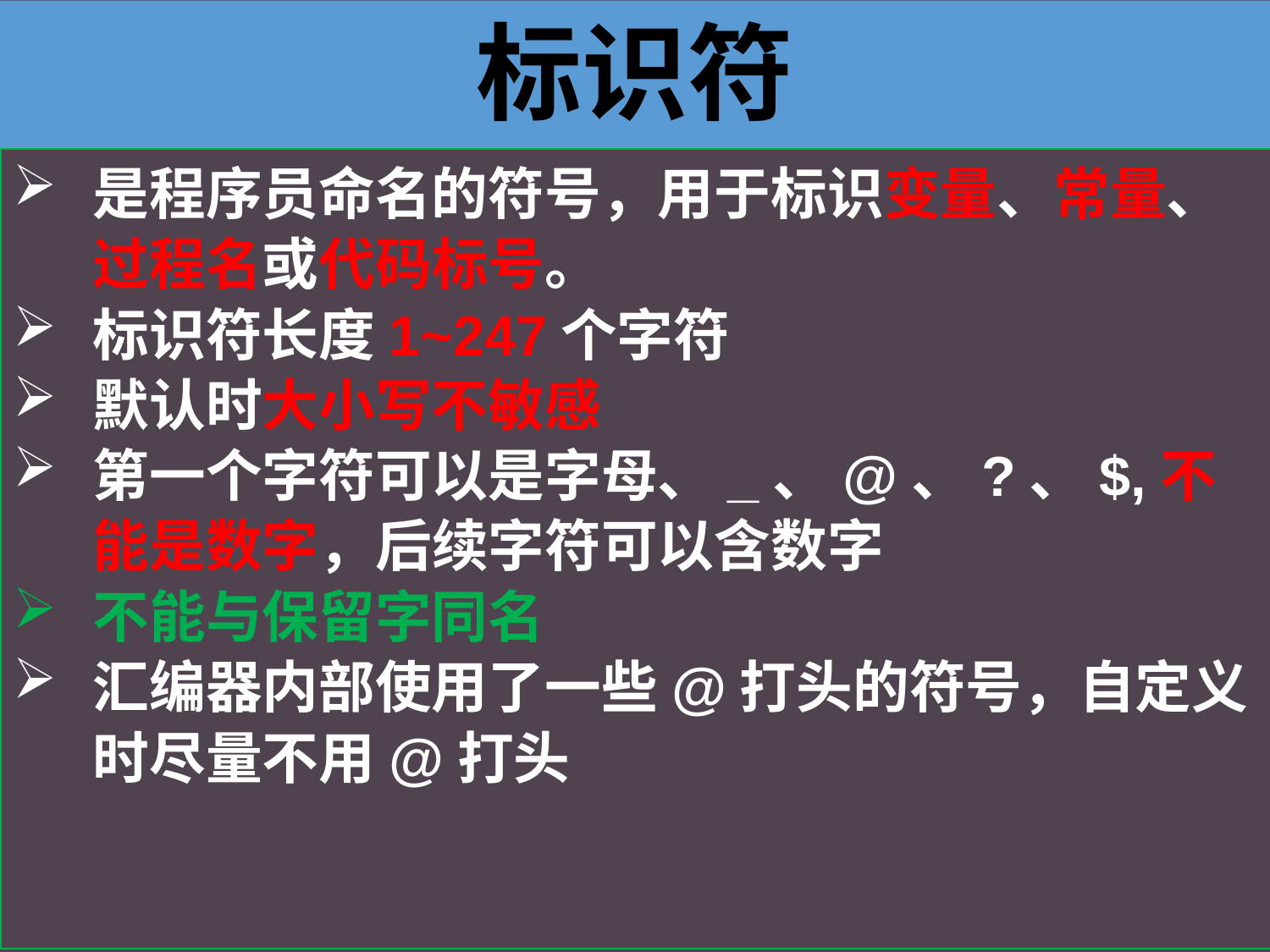

标识符
是程序员命名的符号，用于标识变量、常量、过程名或代码标号。
标识符长度1~247个字符
默认时大小写不敏感
第一个字符可以是字母、_、@、?、$,不能是数字，后续字符可以含数字
不能与保留字同名
汇编器内部使用了一些@打头的符号，自定义时尽量不用@打头